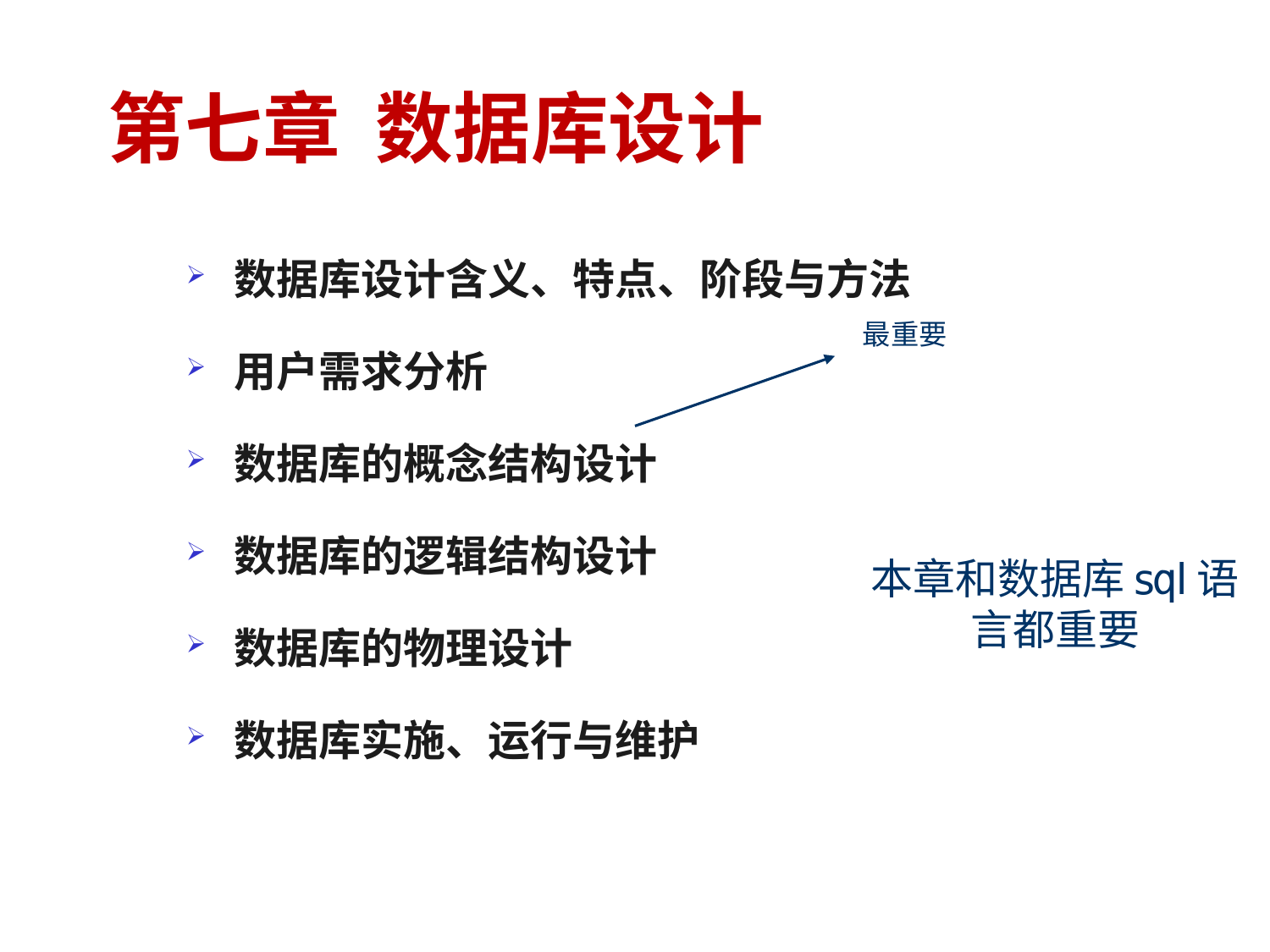

# 第七章  数据库设计
数据库设计含义、特点、阶段与方法
用户需求分析
数据库的概念结构设计
数据库的逻辑结构设计
数据库的物理设计
数据库实施、运行与维护
最重要
本章和数据库sql语言都重要